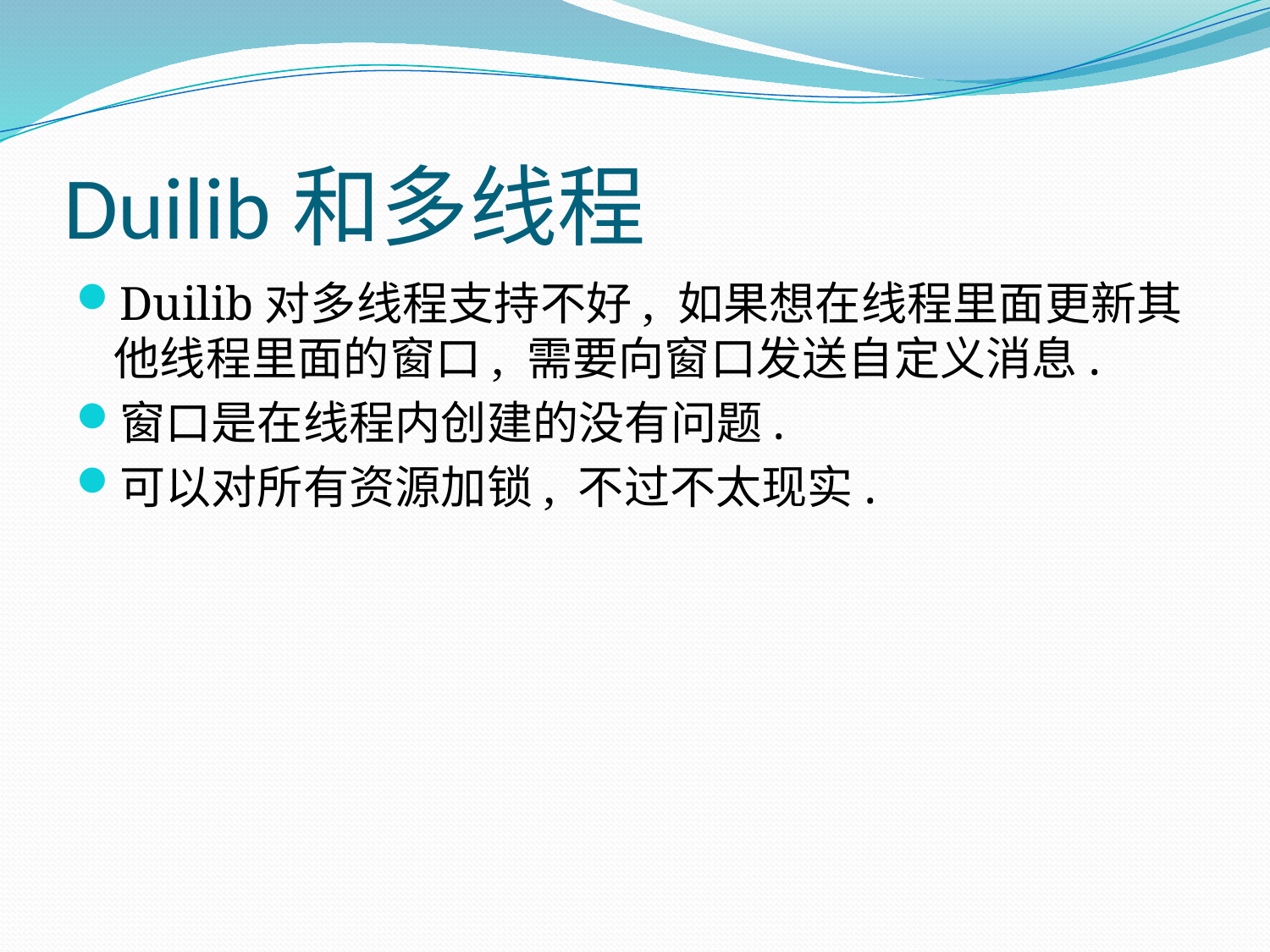

# Duilib和多线程
Duilib对多线程支持不好, 如果想在线程里面更新其他线程里面的窗口, 需要向窗口发送自定义消息.
窗口是在线程内创建的没有问题.
可以对所有资源加锁, 不过不太现实.